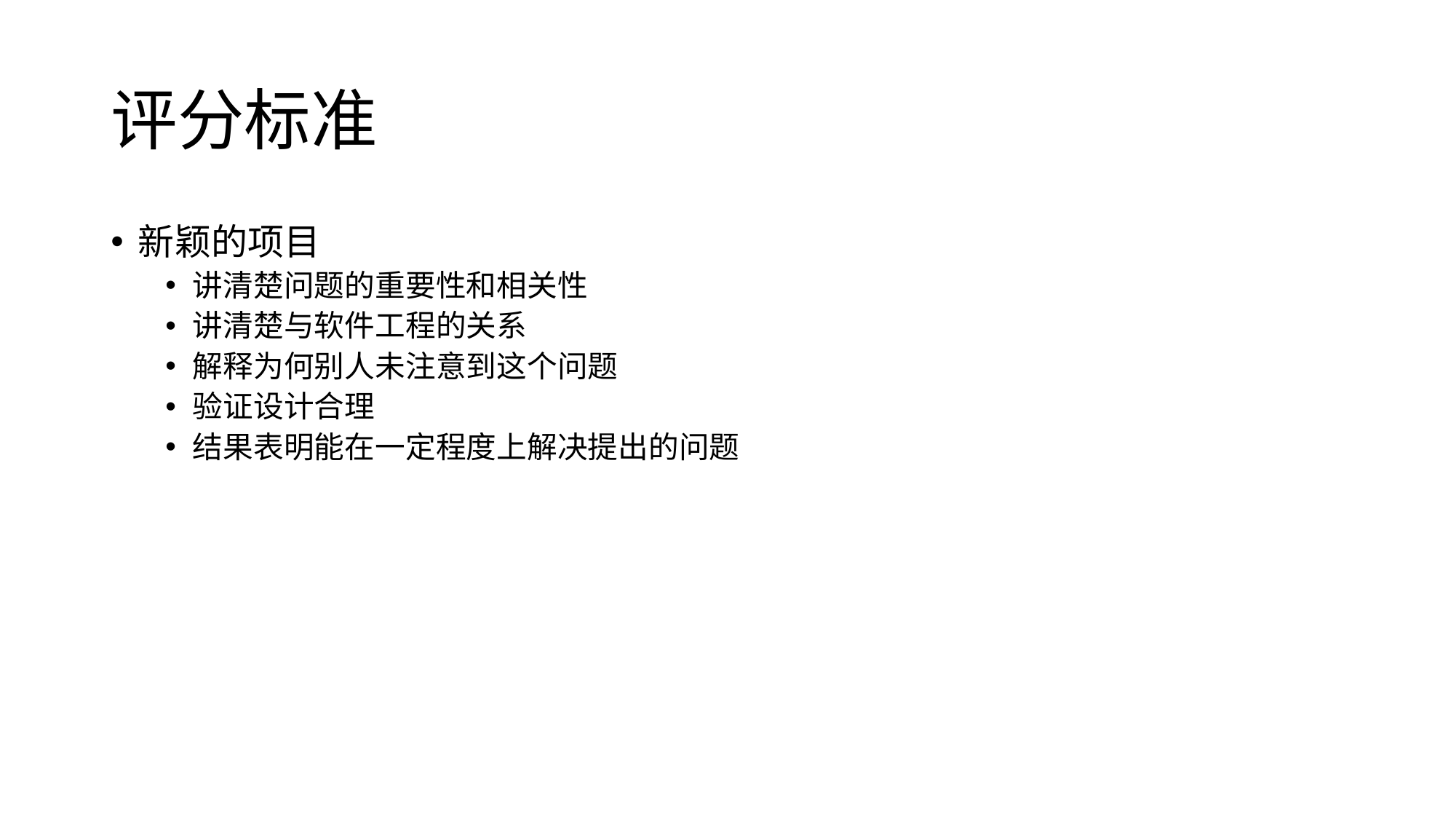

# 评分标准
新颖的项目
讲清楚问题的重要性和相关性
讲清楚与软件工程的关系
解释为何别人未注意到这个问题
验证设计合理
结果表明能在一定程度上解决提出的问题